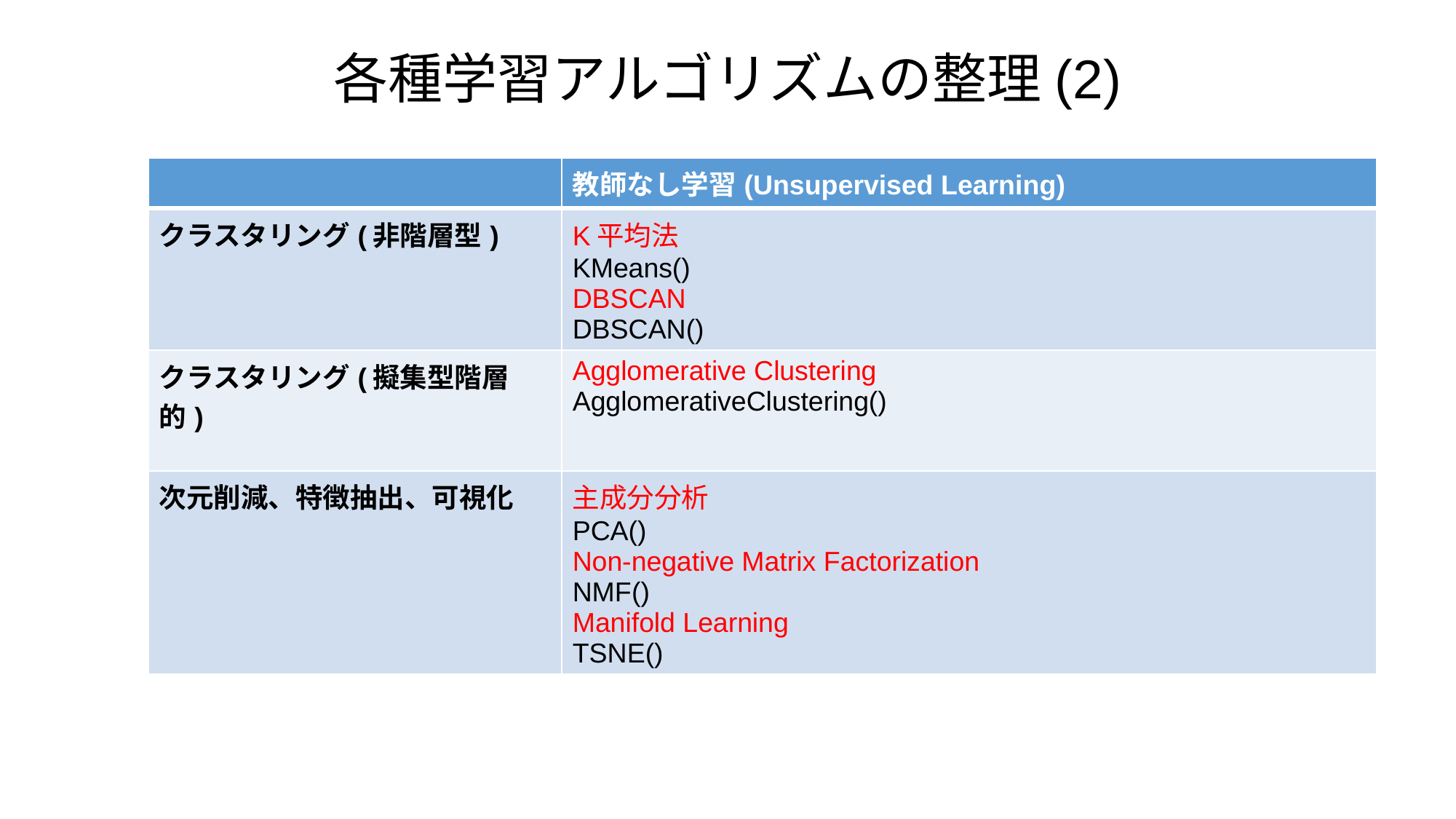

# 各種学習アルゴリズムの整理(2)
|  | 教師なし学習(Unsupervised Learning) |
| --- | --- |
| クラスタリング(非階層型) | K平均法 KMeans() DBSCAN DBSCAN() |
| クラスタリング(擬集型階層的) | Agglomerative Clustering AgglomerativeClustering() |
| 次元削減、特徴抽出、可視化 | 主成分分析 PCA() Non-negative Matrix Factorization NMF() Manifold Learning TSNE() |